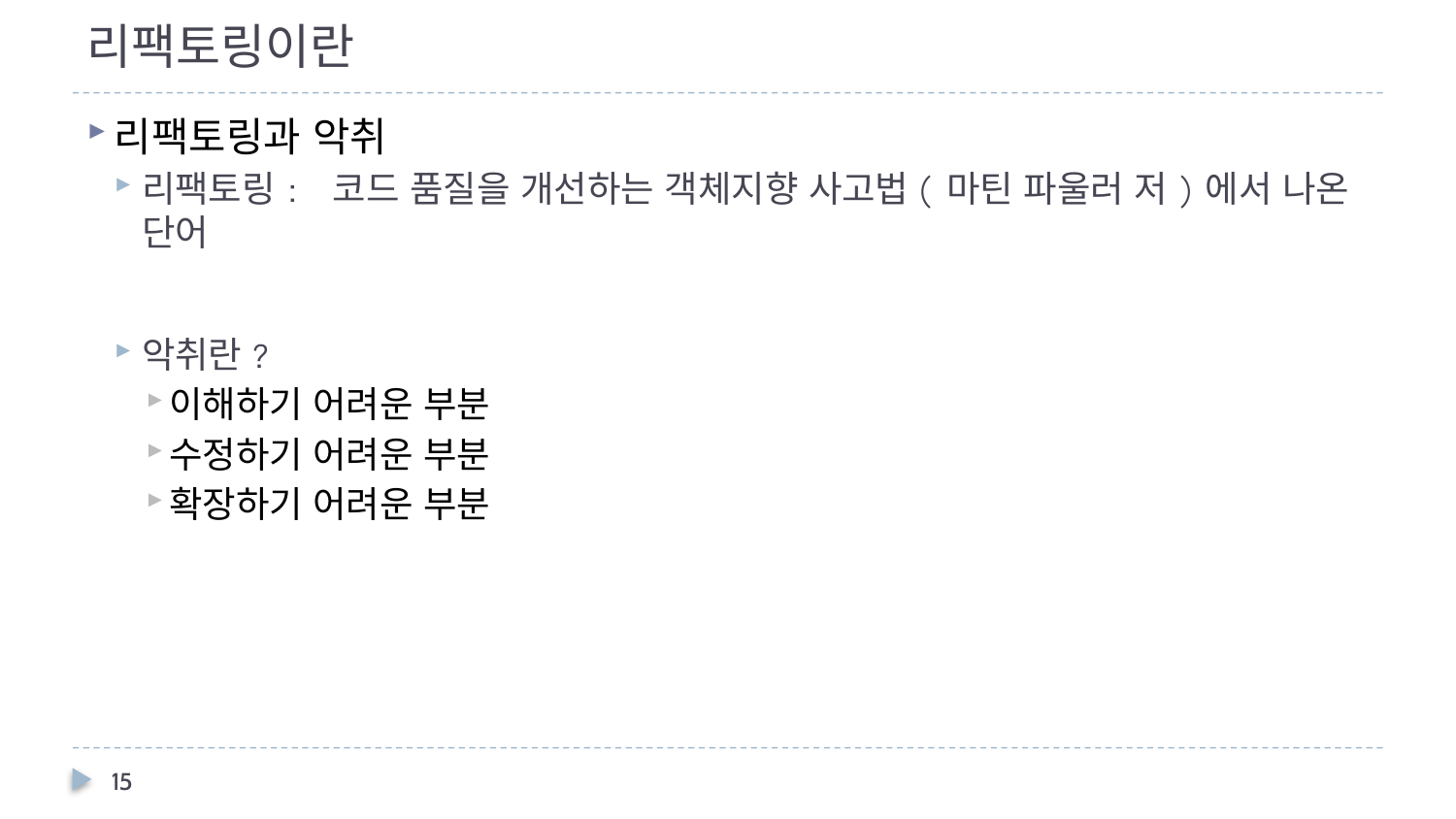

# 리팩토링이란
리팩토링과 악취
리팩토링: 코드 품질을 개선하는 객체지향 사고법(마틴 파울러 저)에서 나온 단어

악취란?
이해하기 어려운 부분
수정하기 어려운 부분
확장하기 어려운 부분

15